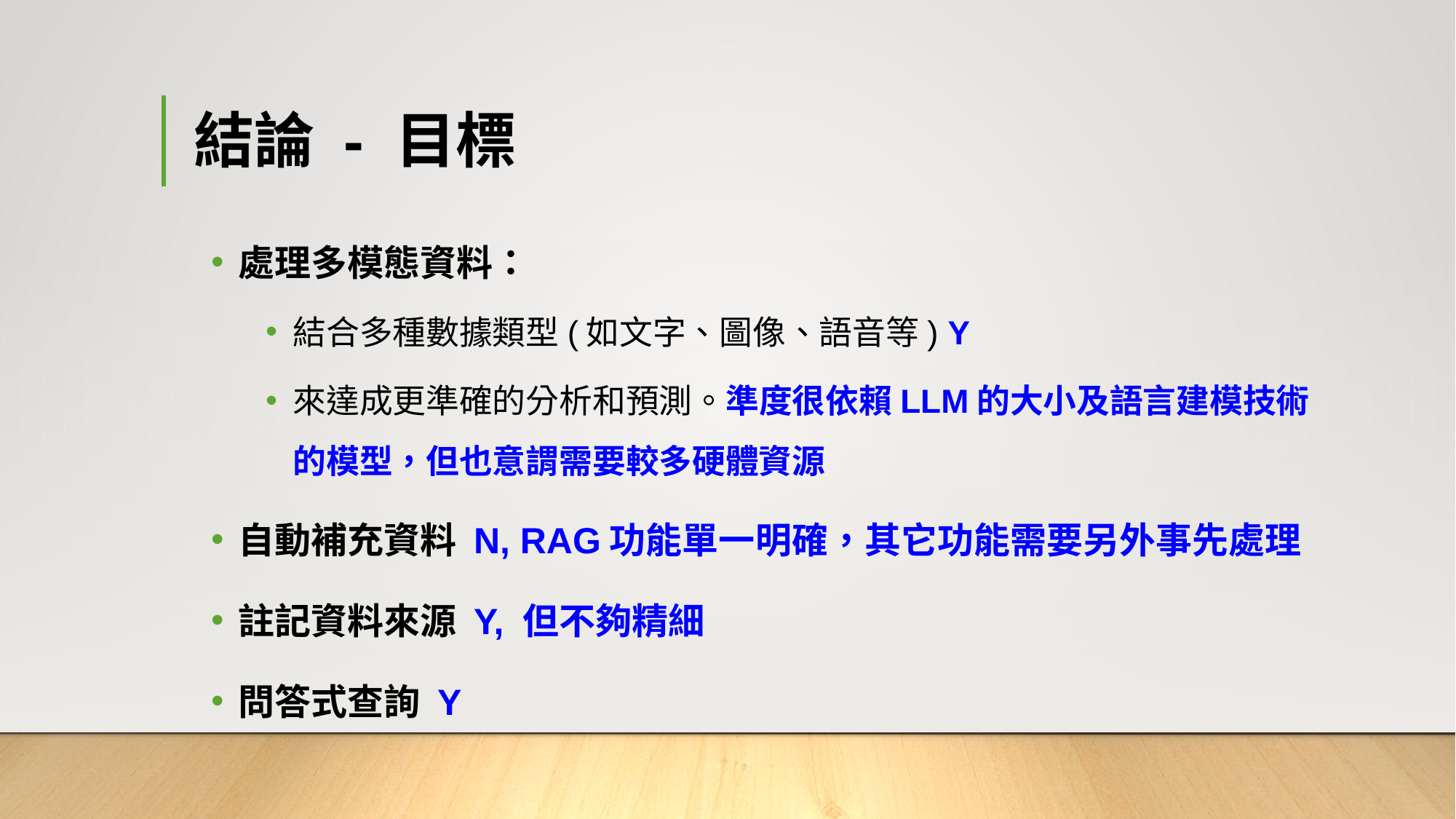

# 結論 - 目標
處理多模態資料：
結合多種數據類型(如文字、圖像、語音等) Y
來達成更準確的分析和預測。準度很依賴LLM的大小及語言建模技術的模型，但也意謂需要較多硬體資源
自動補充資料 N, RAG功能單一明確，其它功能需要另外事先處理
註記資料來源 Y, 但不夠精細
問答式查詢 Y